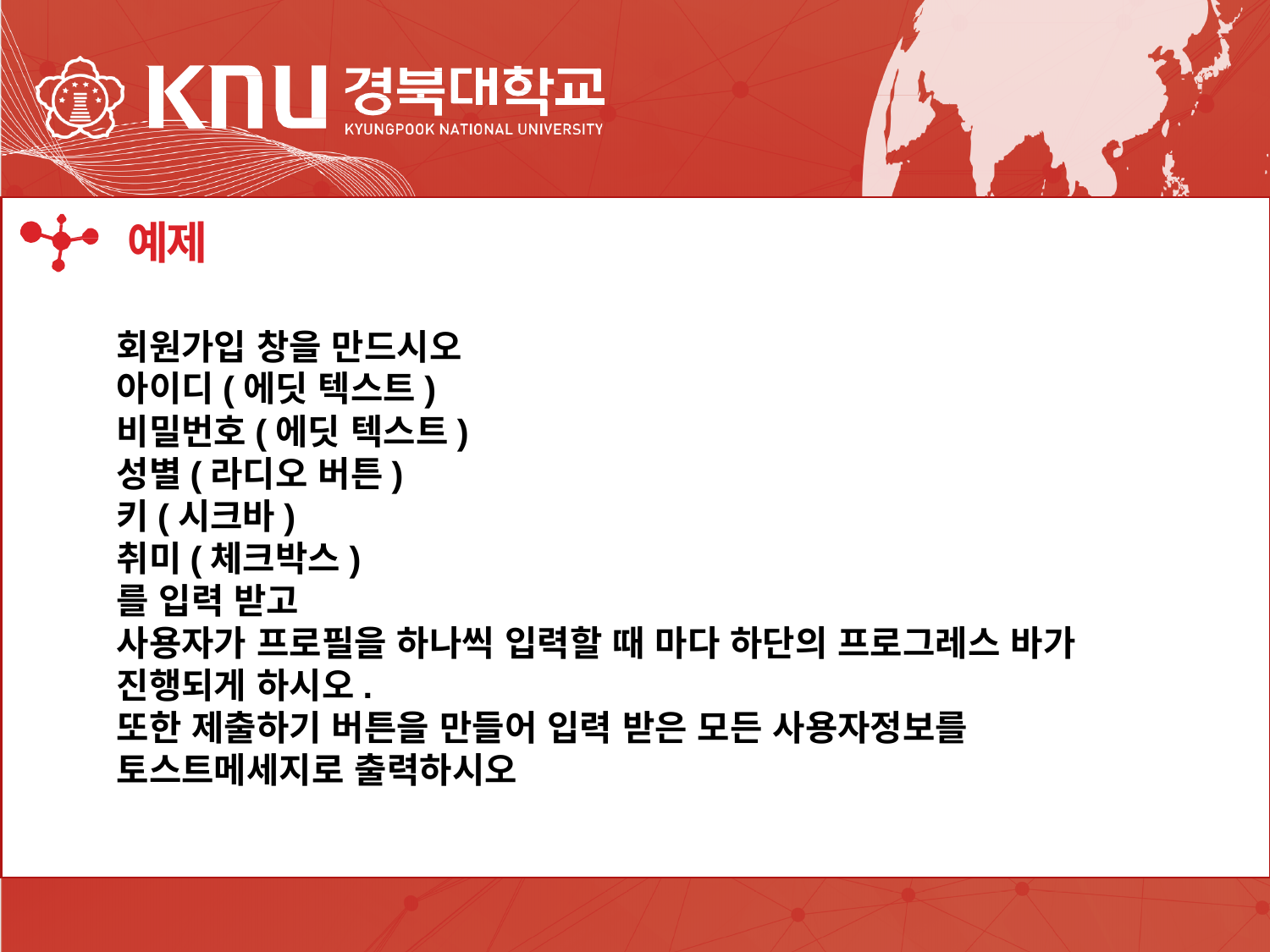

IDE

예제

회원가입 창을 만드시오
아이디(에딧 텍스트)
비밀번호(에딧 텍스트)
성별(라디오 버튼)
키(시크바)
취미(체크박스)
를 입력 받고
사용자가 프로필을 하나씩 입력할 때 마다 하단의 프로그레스 바가 진행되게 하시오.
또한 제출하기 버튼을 만들어 입력 받은 모든 사용자정보를 토스트메세지로 출력하시오